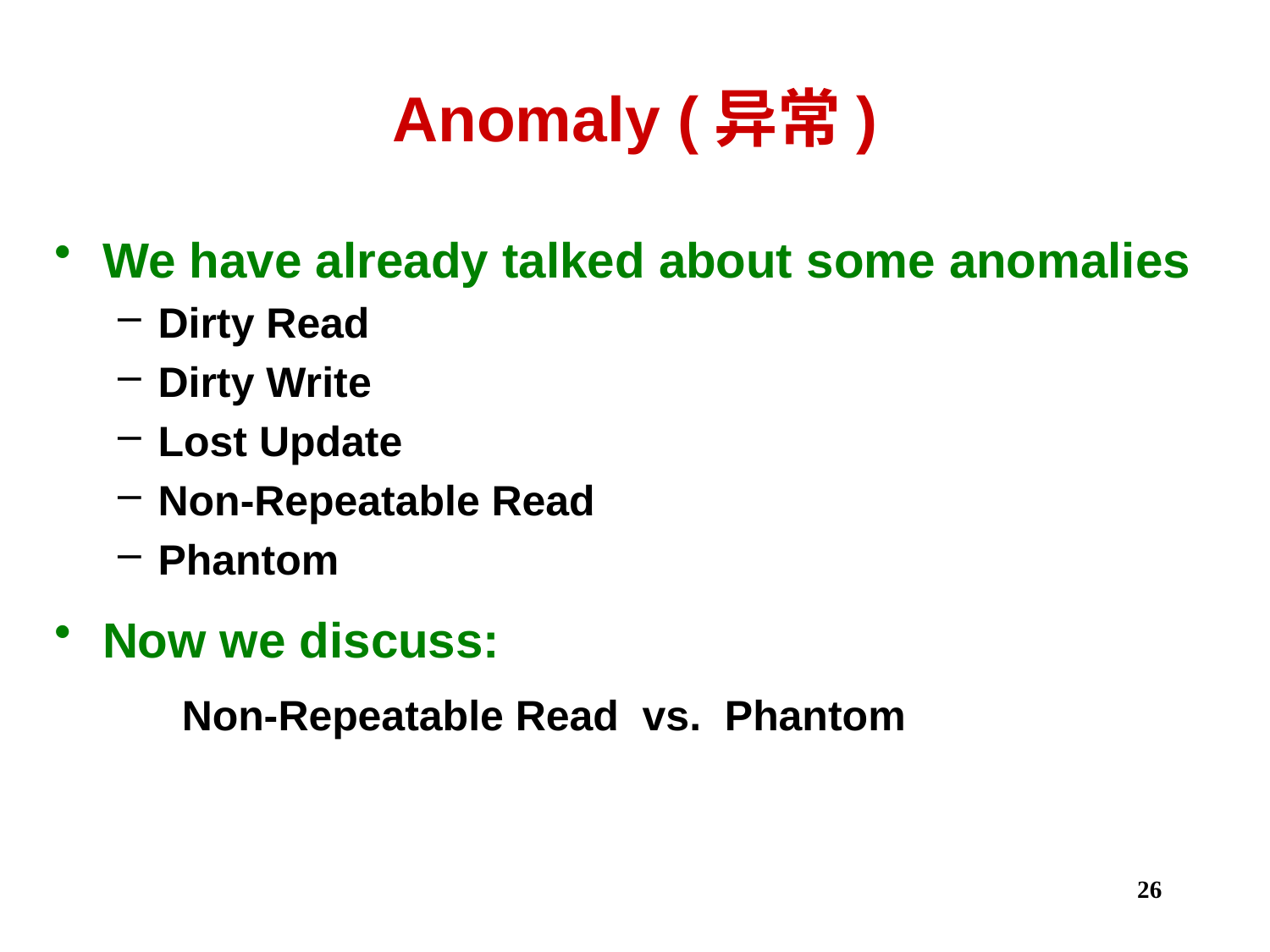

# Anomaly (异常)
We have already talked about some anomalies
Dirty Read
Dirty Write
Lost Update
Non-Repeatable Read
Phantom
Now we discuss:
Non-Repeatable Read  vs.  Phantom
26